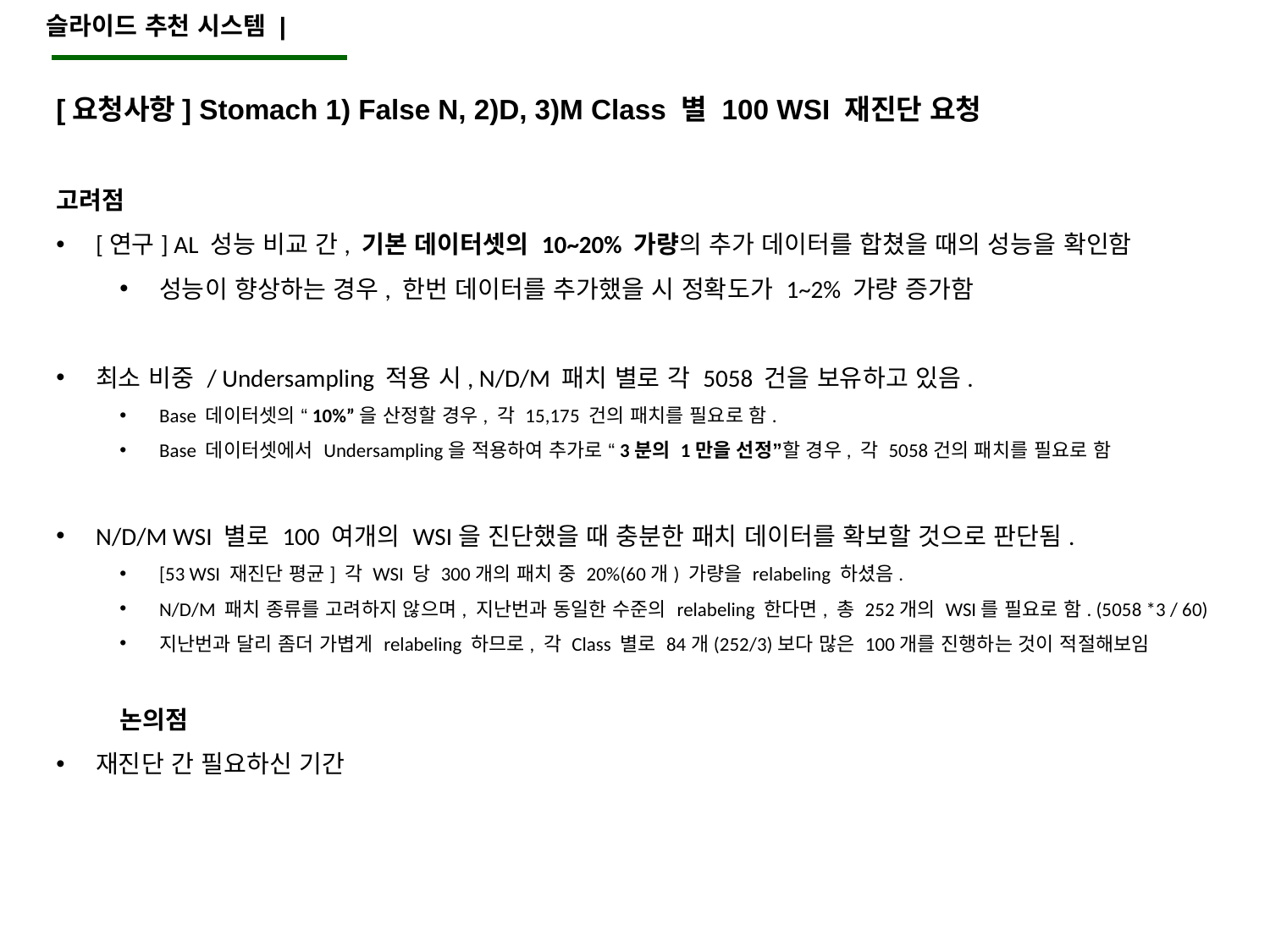

슬라이드 추천 시스템 |
[요청사항] Stomach 1) False N, 2)D, 3)M Class 별 100 WSI 재진단 요청

고려점
[연구] AL 성능 비교 간, 기본 데이터셋의 10~20% 가량의 추가 데이터를 합쳤을 때의 성능을 확인함
성능이 향상하는 경우, 한번 데이터를 추가했을 시 정확도가 1~2% 가량 증가함

최소 비중 / Undersampling 적용 시, N/D/M 패치 별로 각 5058 건을 보유하고 있음.
Base 데이터셋의 “10%”을 산정할 경우, 각 15,175 건의 패치를 필요로 함.
Base 데이터셋에서 Undersampling을 적용하여 추가로 “3분의 1만을 선정”할 경우, 각 5058건의 패치를 필요로 함

N/D/M WSI 별로 100 여개의 WSI을 진단했을 때 충분한 패치 데이터를 확보할 것으로 판단됨.
[53 WSI 재진단 평균] 각 WSI 당 300개의 패치 중 20%(60개) 가량을 relabeling 하셨음.
N/D/M 패치 종류를 고려하지 않으며, 지난번과 동일한 수준의 relabeling 한다면, 총 252개의 WSI를 필요로 함. (5058 *3 / 60)
지난번과 달리 좀더 가볍게 relabeling 하므로, 각 Class 별로 84개(252/3)보다 많은 100개를 진행하는 것이 적절해보임

논의점
재진단 간 필요하신 기간